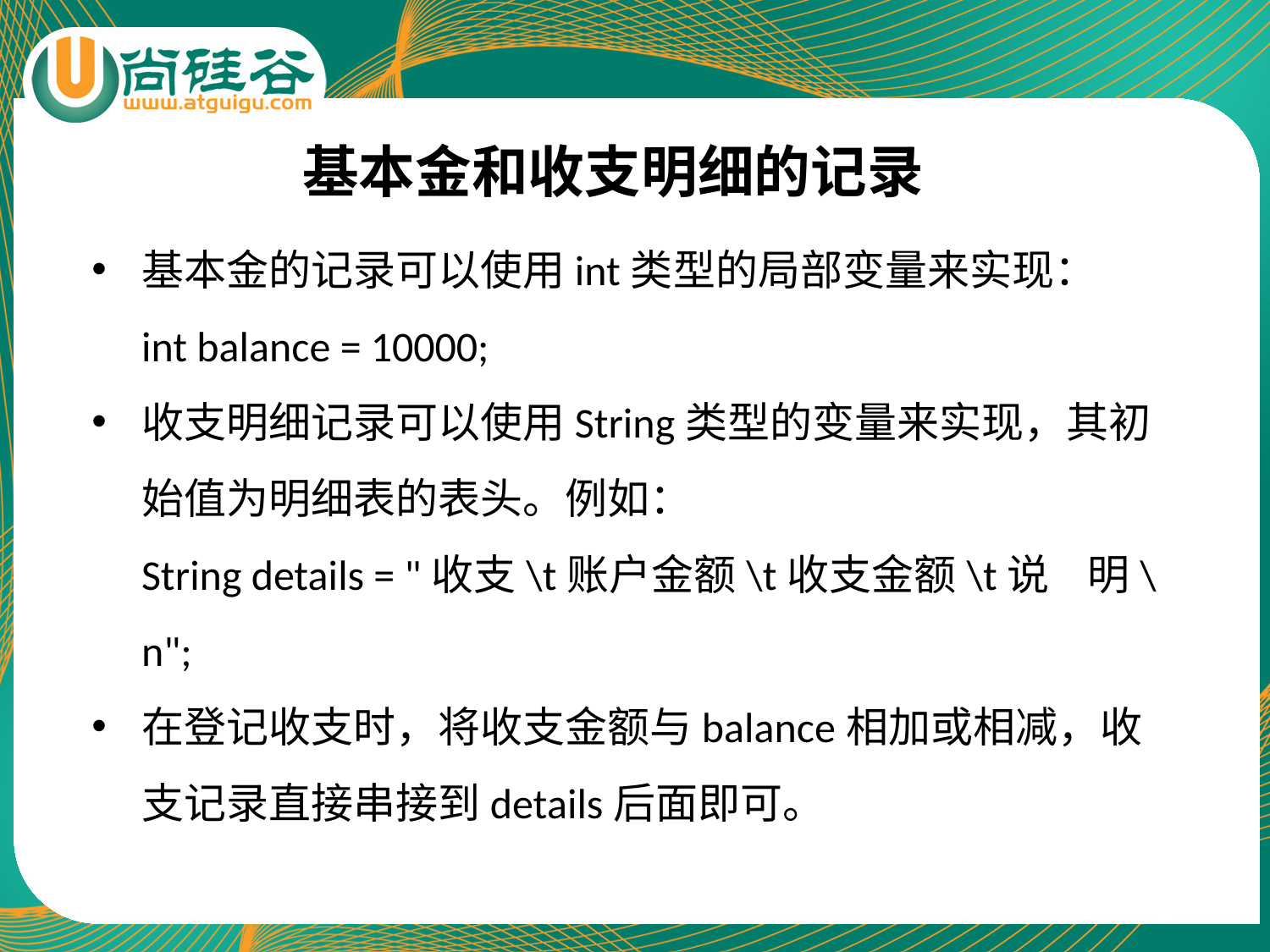

基本金和收支明细的记录
基本金的记录可以使用int类型的局部变量来实现：
	int balance = 10000;
收支明细记录可以使用String类型的变量来实现，其初始值为明细表的表头。例如：
	String details = "收支\t账户金额\t收支金额\t说    明\n";
在登记收支时，将收支金额与balance相加或相减，收支记录直接串接到details后面即可。